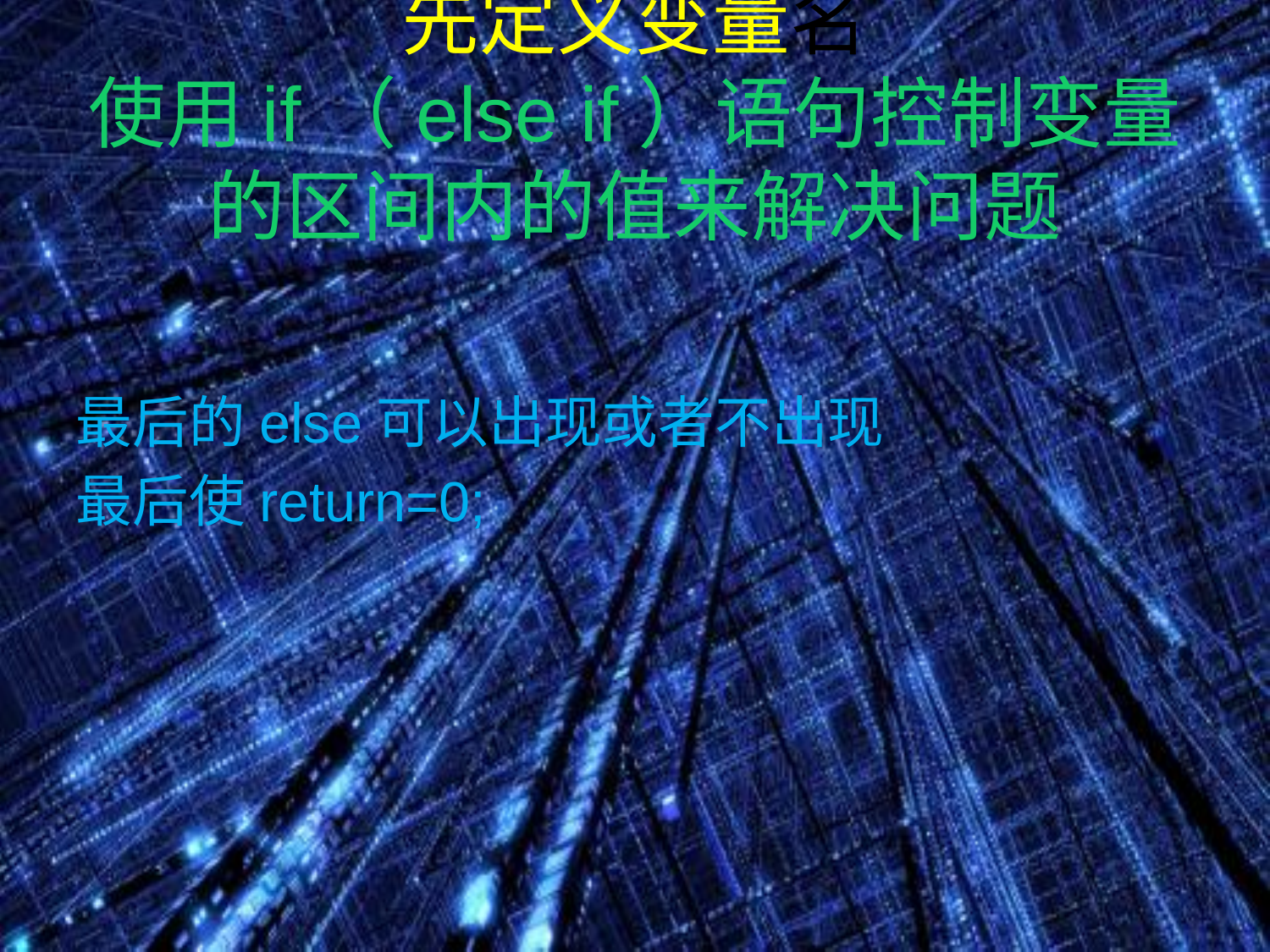

# 先定义变量名 使用if（else if）语句控制变量的区间内的值来解决问题

最后的else可以出现或者不出现
最后使return=0;